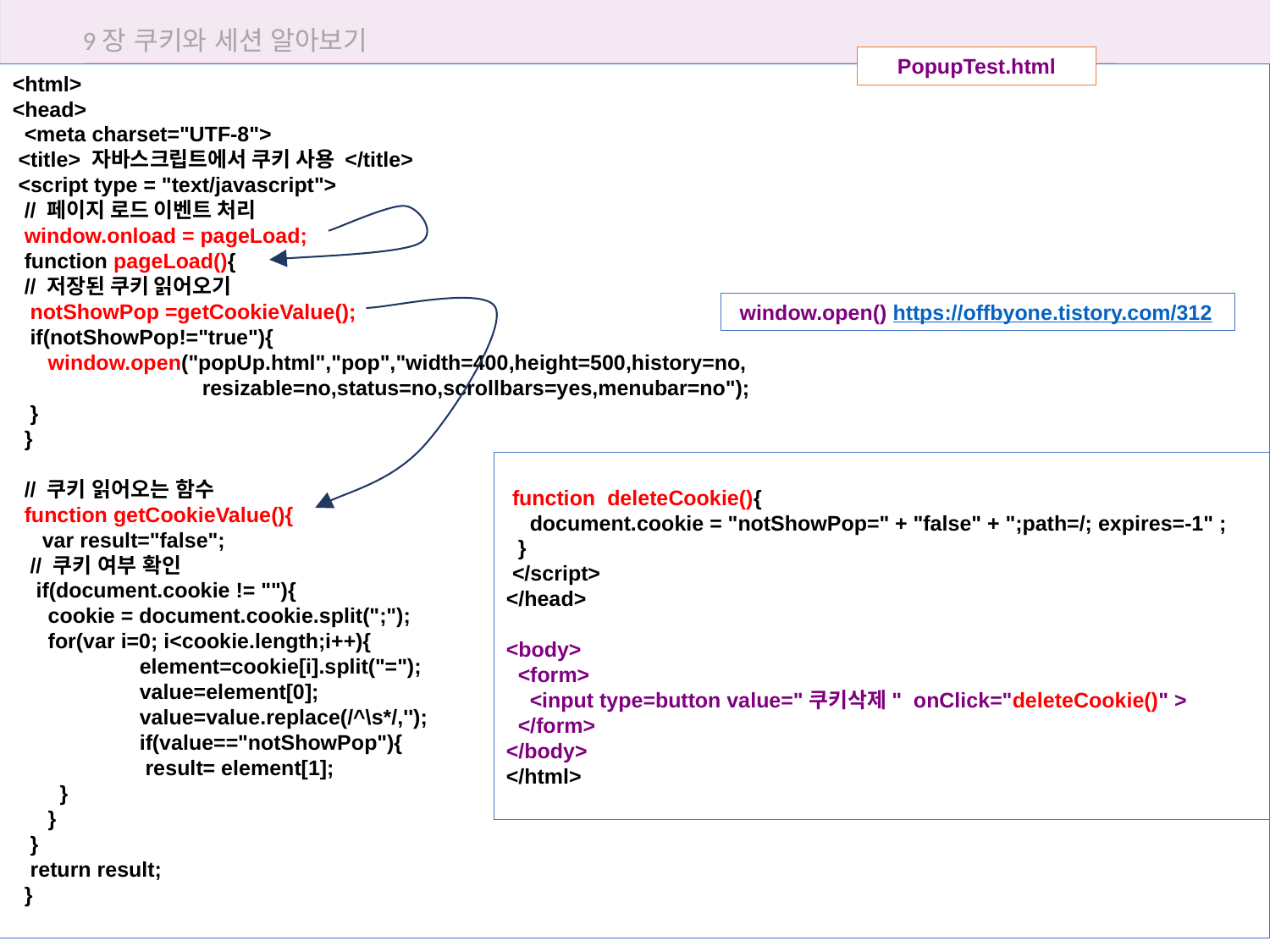

9장 쿠키와 세션 알아보기
PopupTest.html
<html>
<head>
  <meta charset="UTF-8">
 <title> 자바스크립트에서 쿠키 사용 </title>
 <script type = "text/javascript">
  // 페이지 로드 이벤트 처리
  window.onload = pageLoad;
  function pageLoad(){
  // 저장된 쿠키 읽어오기
   notShowPop =getCookieValue();
   if(notShowPop!="true"){
      window.open("popUp.html","pop","width=400,height=500,history=no,
                                resizable=no,status=no,scrollbars=yes,menubar=no");
   }
  }

  // 쿠키 읽어오는 함수
  function getCookieValue(){
     var result="false";
   // 쿠키 여부 확인
    if(document.cookie != ""){
      cookie = document.cookie.split(";");
      for(var i=0; i<cookie.length;i++){
	element=cookie[i].split("=");
	value=element[0];
	value=value.replace(/^\s*/,'');
	if(value=="notShowPop"){
	 result= element[1];
        }
      }
   }
   return result;
  }

9.3 쿠키를 이용한 웹 페이지 연동 기능

 window.open() https://offbyone.tistory.com/312

 function  deleteCookie(){
    document.cookie = "notShowPop=" + "false" + ";path=/; expires=-1" ;
  }
 </script>
</head>

<body>
  <form>
    <input type=button value="쿠키삭제"  onClick="deleteCookie()" >
  </form>
</body>
</html>